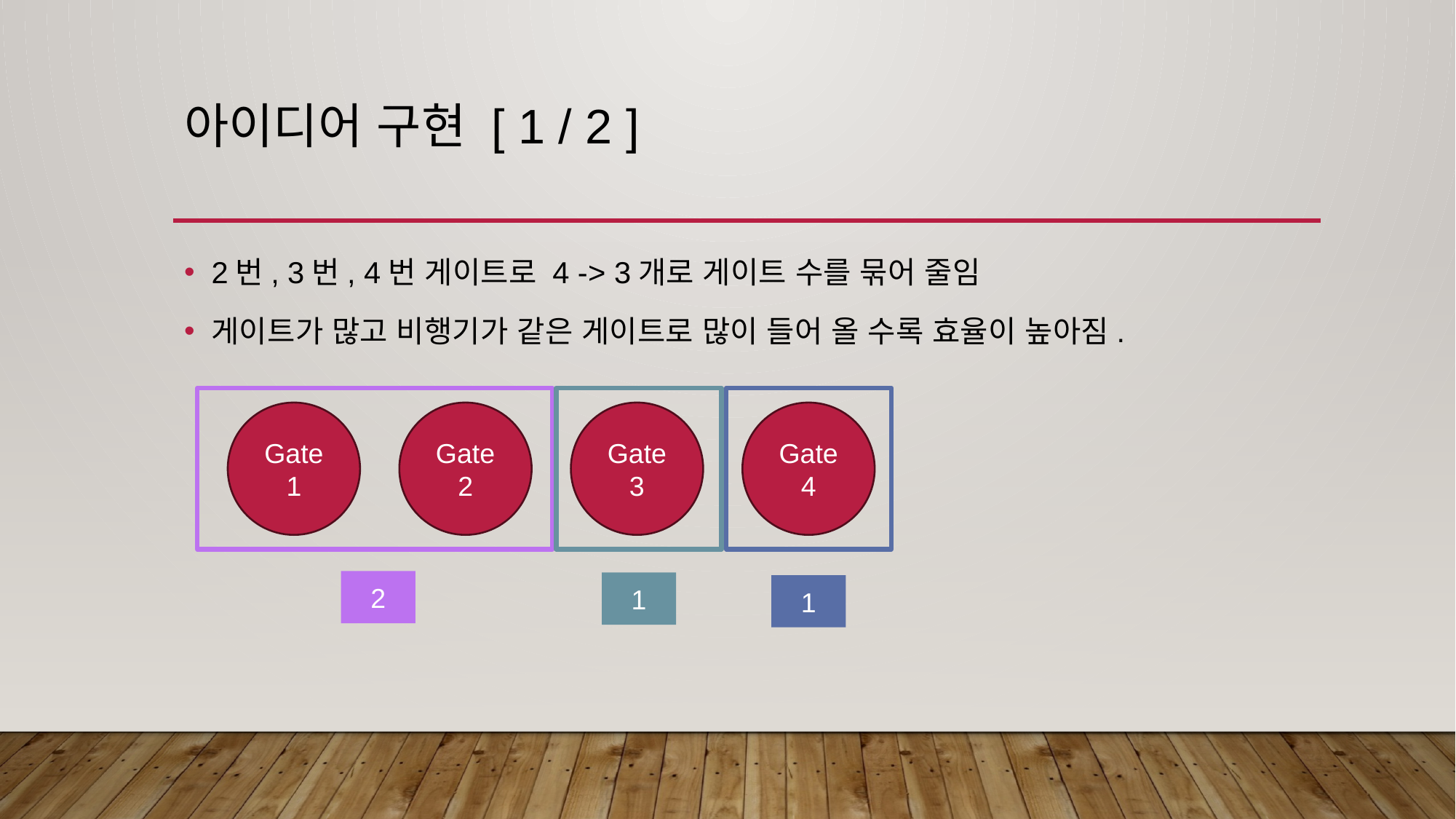

# 아이디어 구현 [ 1 / 2 ]
2번, 3번, 4번 게이트로 4 -> 3개로 게이트 수를 묶어 줄임
게이트가 많고 비행기가 같은 게이트로 많이 들어 올 수록 효율이 높아짐.

Gate1
Gate2
Gate3
Gate4
2
1
1